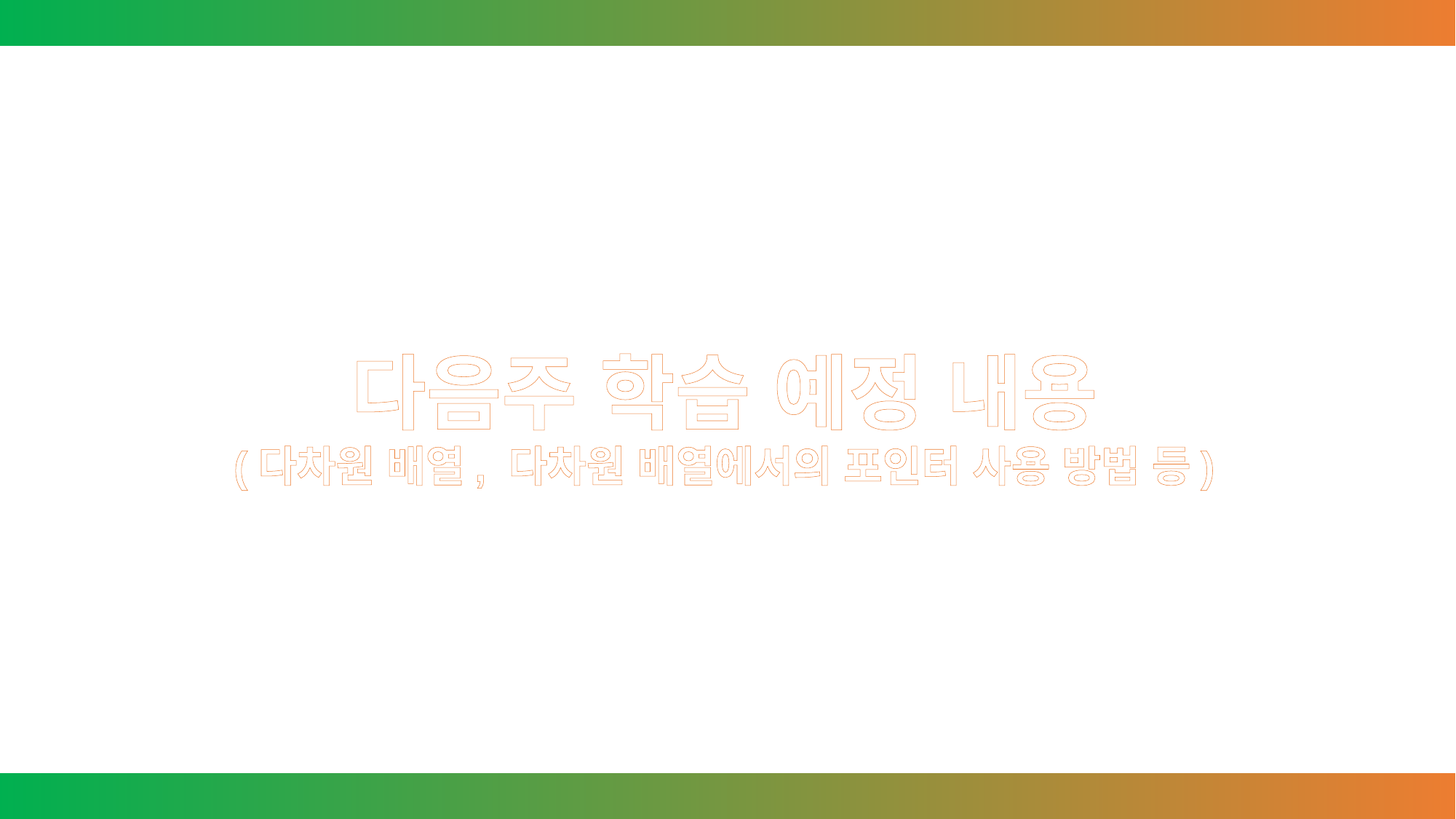

다음주 학습 예정 내용
(다차원 배열, 다차원 배열에서의 포인터 사용 방법 등)